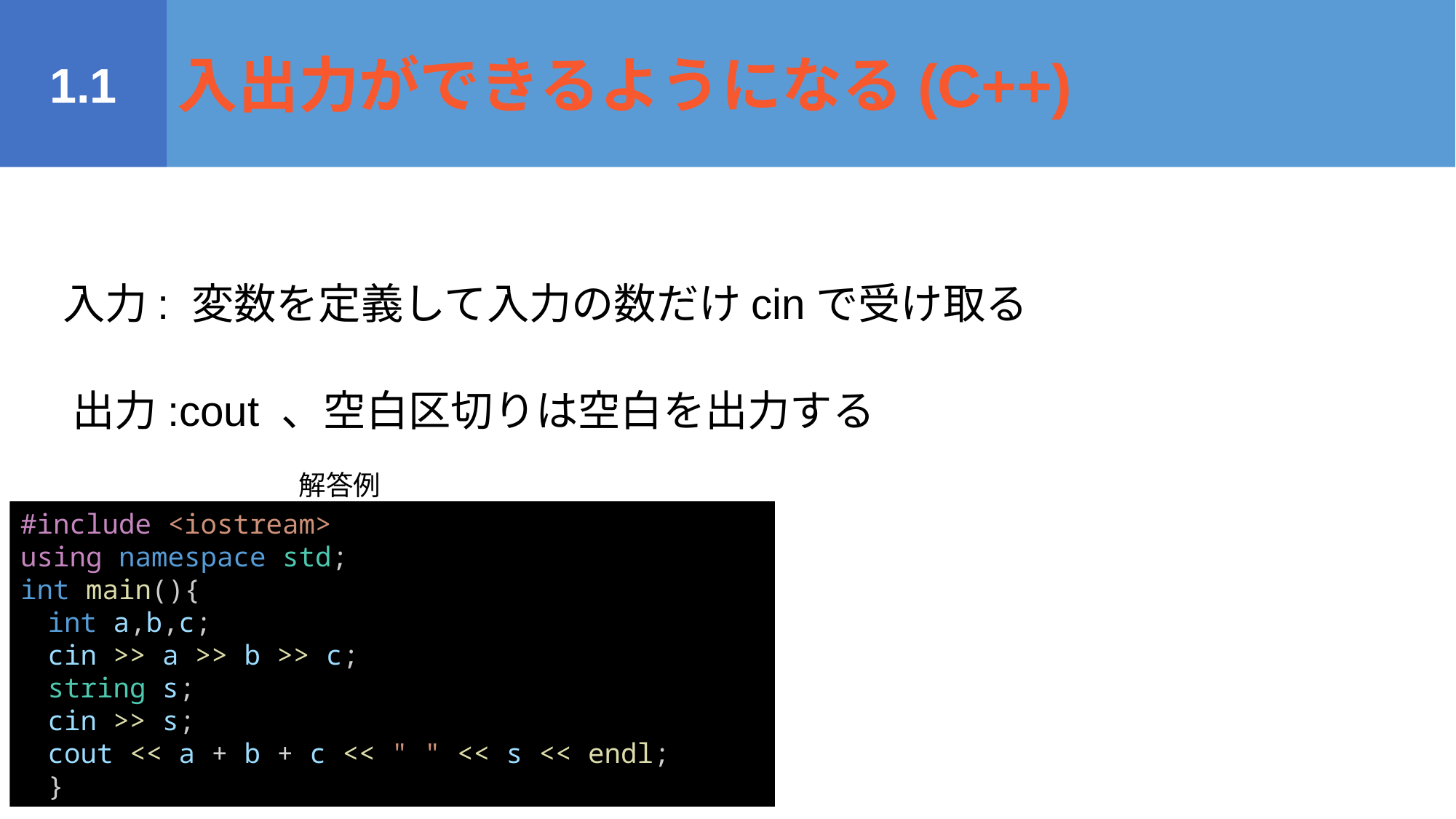

1.1
入出力ができるようになる(C++)
入力: 変数を定義して入力の数だけcinで受け取る
出力:cout 、空白区切りは空白を出力する
解答例
#include <iostream>
using namespace std;
int main(){
int a,b,c;
cin >> a >> b >> c;
string s;
cin >> s;
cout << a + b + c << " " << s << endl;
}